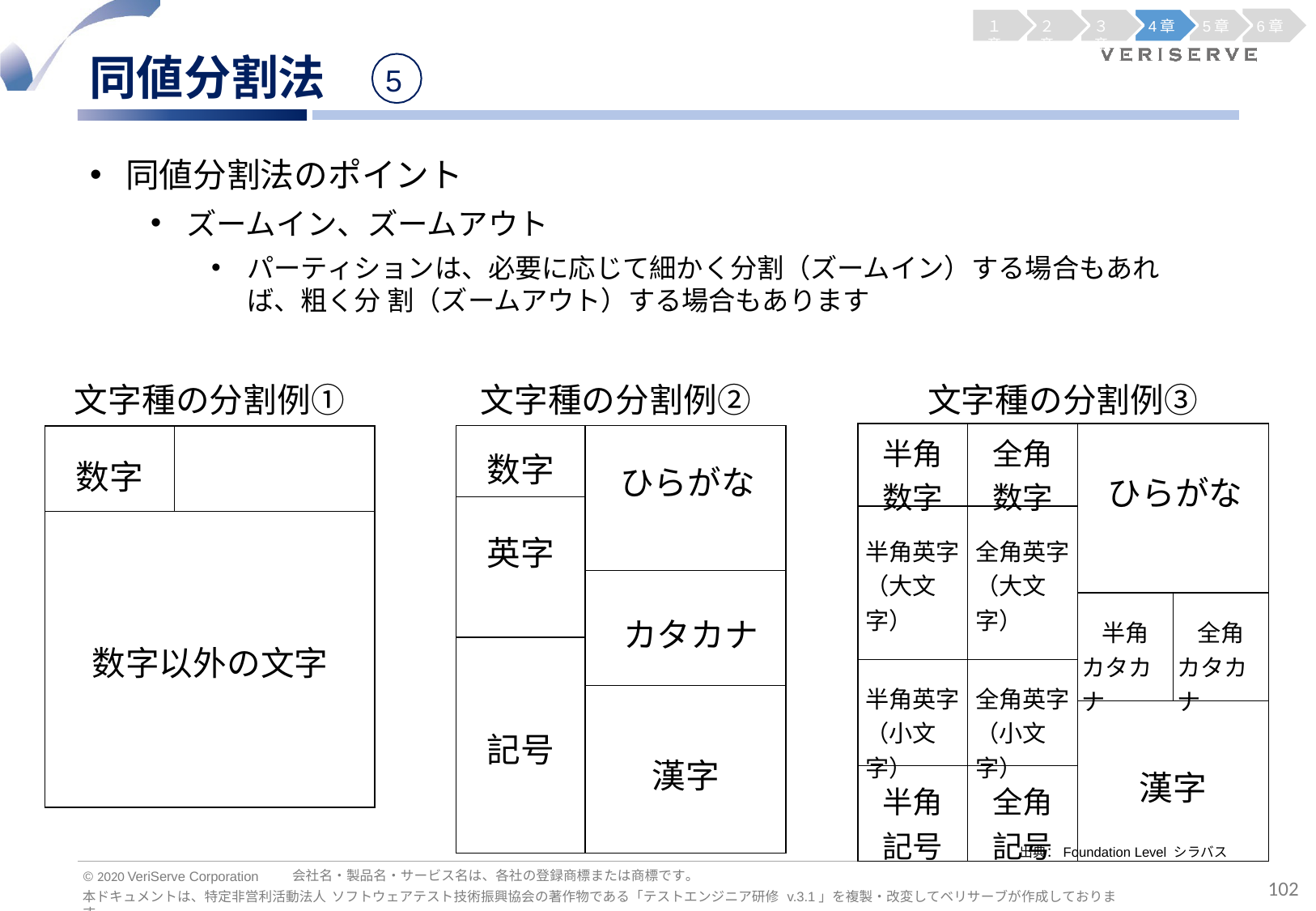

１章
２章
３章
4章
5章
6章
同値分割法

5
同値分割法のポイント
ズームイン、ズームアウト
パーティションは、必要に応じて細かく分割（ズームイン）する場合もあれば、粗く分 割（ズームアウト）する場合もあります
文字種の分割例②
文字種の分割例③
文字種の分割例①
| 半角 数字 | 全角 数字 | ひらがな |  |
| --- | --- | --- | --- |
| 半角英字 （大文字） | 全角英字 （大文字） |  |  |
|  |  | 半角 カタカナ | 全角 カタカナ |
| 半角英字 （小文字） | 全角英字 （小文字） |  |  |
|  |  | 漢字 |  |
| 半角 記号 | 全角 記号 |  |  |
| 数字 | ひらがな |
| --- | --- |
| 英字 |  |
|  | カタカナ |
| 記号 |  |
|  | 漢字 |
| 数字 |  |
| --- | --- |
| 数字以外の文字 |  |
出典：Foundation Level シラバス
会社名・製品名・サービス名は、各社の登録商標または商標です。
© 2020 VeriServe Corporation
102
本ドキュメントは、特定非営利活動法人 ソフトウェアテスト技術振興協会の著作物である「テストエンジニア研修 v.3.1」を複製・改変してベリサーブが作成しております。